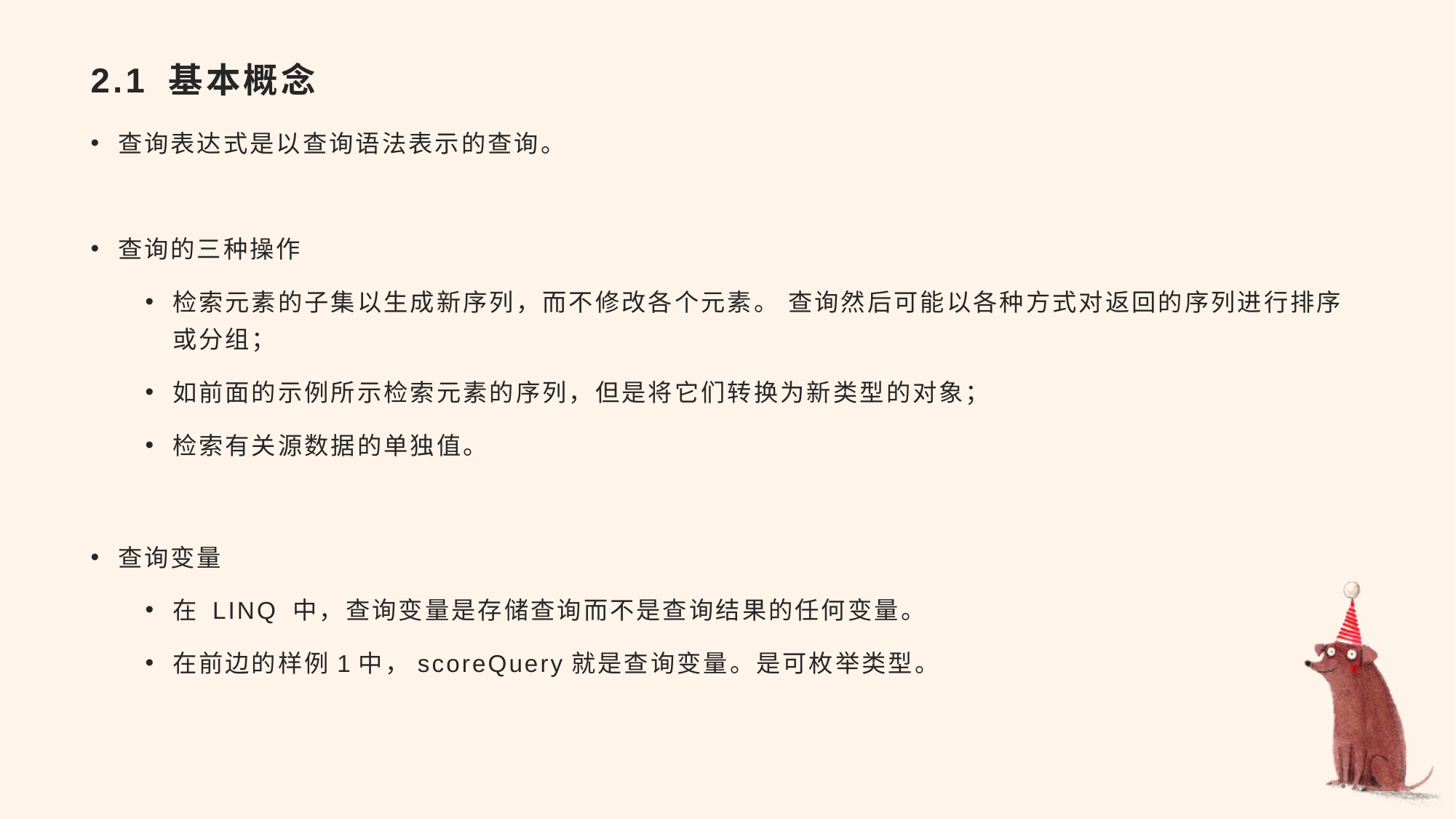

# 2.1 基本概念
查询表达式是以查询语法表示的查询。

查询的三种操作
检索元素的子集以生成新序列，而不修改各个元素。 查询然后可能以各种方式对返回的序列进行排序或分组；
如前面的示例所示检索元素的序列，但是将它们转换为新类型的对象；
检索有关源数据的单独值。

查询变量
在 LINQ 中，查询变量是存储查询而不是查询结果的任何变量。
在前边的样例1中，scoreQuery就是查询变量。是可枚举类型。